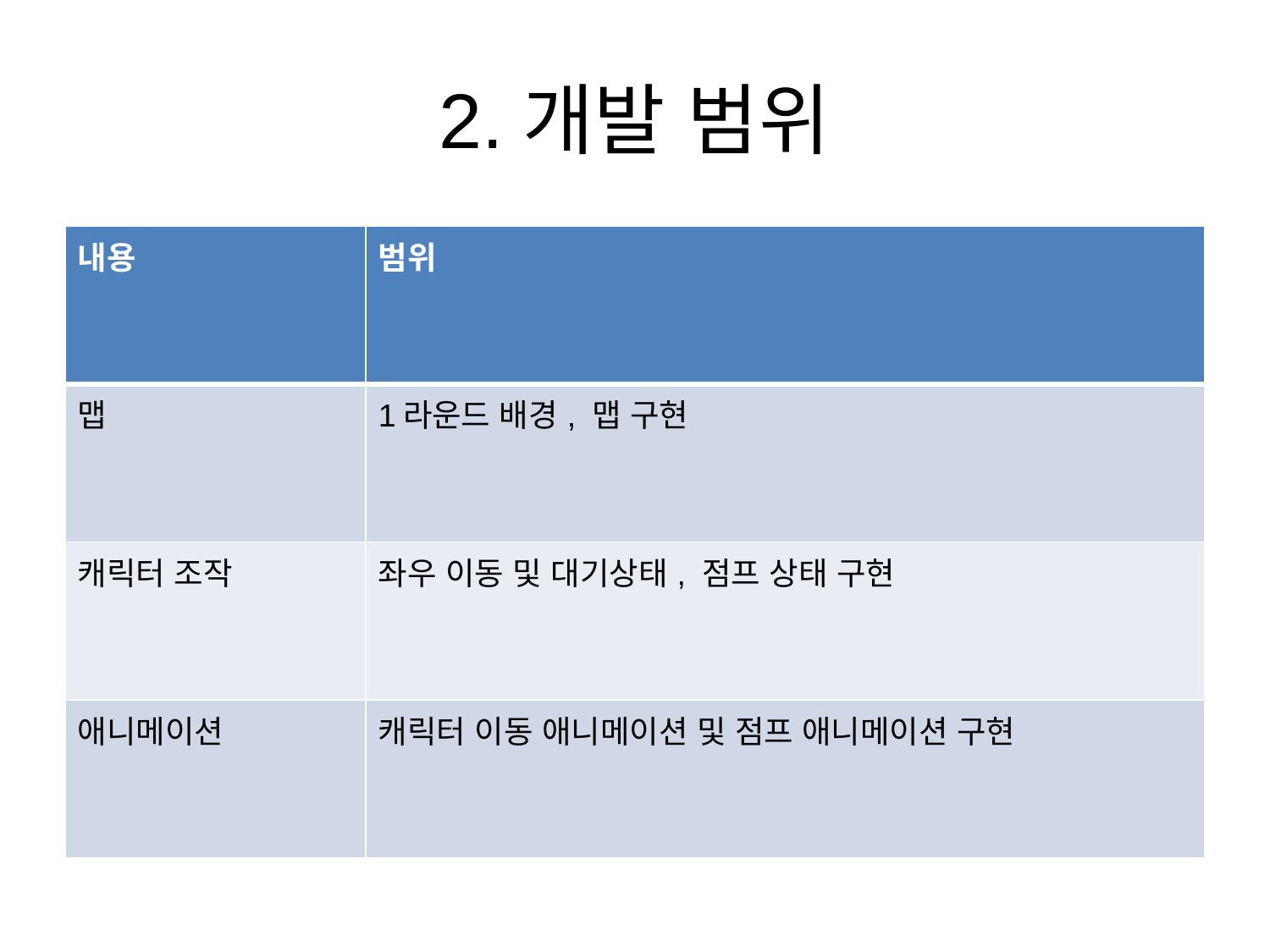

# 2.개발 범위
| 내용 | 범위 |
| --- | --- |
| 맵 | 1라운드 배경, 맵 구현 |
| 캐릭터 조작 | 좌우 이동 및 대기상태, 점프 상태 구현 |
| 애니메이션 | 캐릭터 이동 애니메이션 및 점프 애니메이션 구현 |